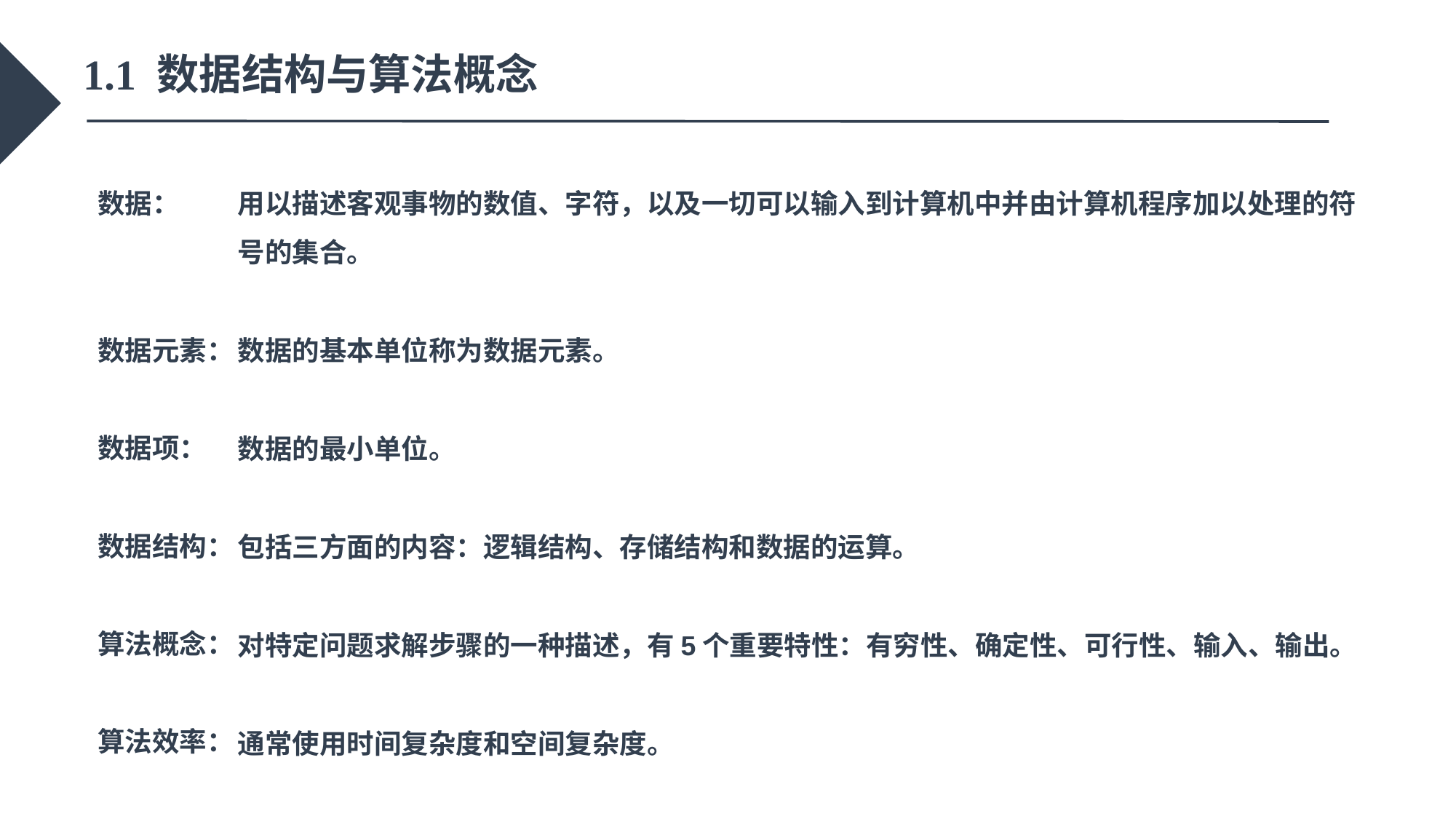

1.1 数据结构与算法概念

数据：
用以描述客观事物的数值、字符，以及一切可以输入到计算机中并由计算机程序加以处理的符号的集合。

数据的基本单位称为数据元素。

数据的最小单位。

包括三方面的内容：逻辑结构、存储结构和数据的运算。

对特定问题求解步骤的一种描述，有5个重要特性：有穷性、确定性、可行性、输入、输出。

通常使用时间复杂度和空间复杂度。
添加标题
数据元素：
数据项：
数据结构：
算法概念：
算法效率：